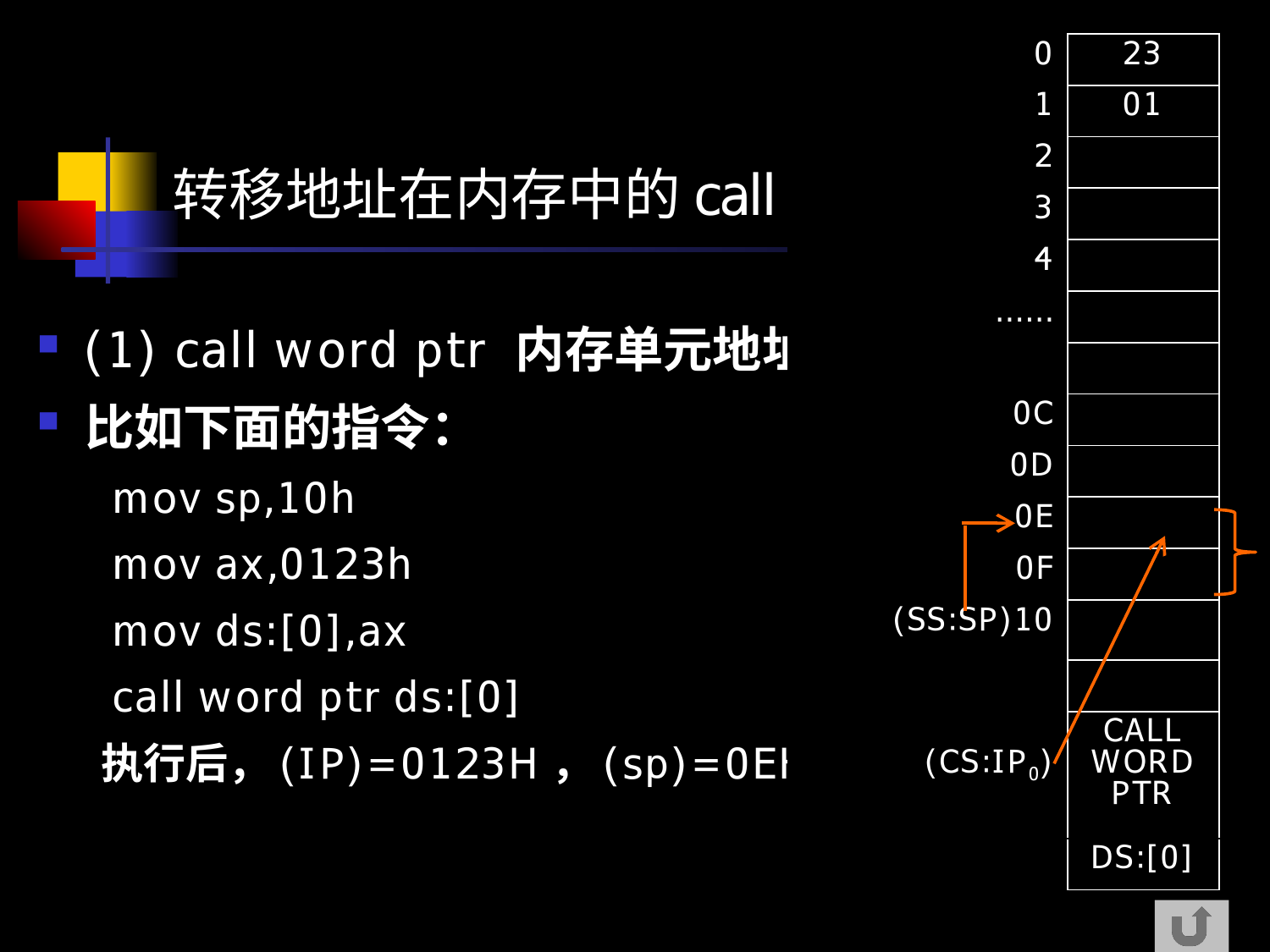

| 0 | 23 |
| --- | --- |
| 1 | 01 |
| 2 |  |
| 3 |  |
| 4 |  |
| ...... |  |
|  |  |
| 0C |  |
| 0D |  |
| 0E |  |
| 0F |  |
| (SS:SP)10 |  |
|  |  |
| (CS:IP0) | CALL WORD PTR |
|  | DS:[0] |
# 转移地址在内存中的call指令
(1) call word ptr 内存单元地址
比如下面的指令：
 mov sp,10h
 mov ax,0123h
 mov ds:[0],ax
 call word ptr ds:[0]
执行后，(IP)=0123H，(sp)=0EH